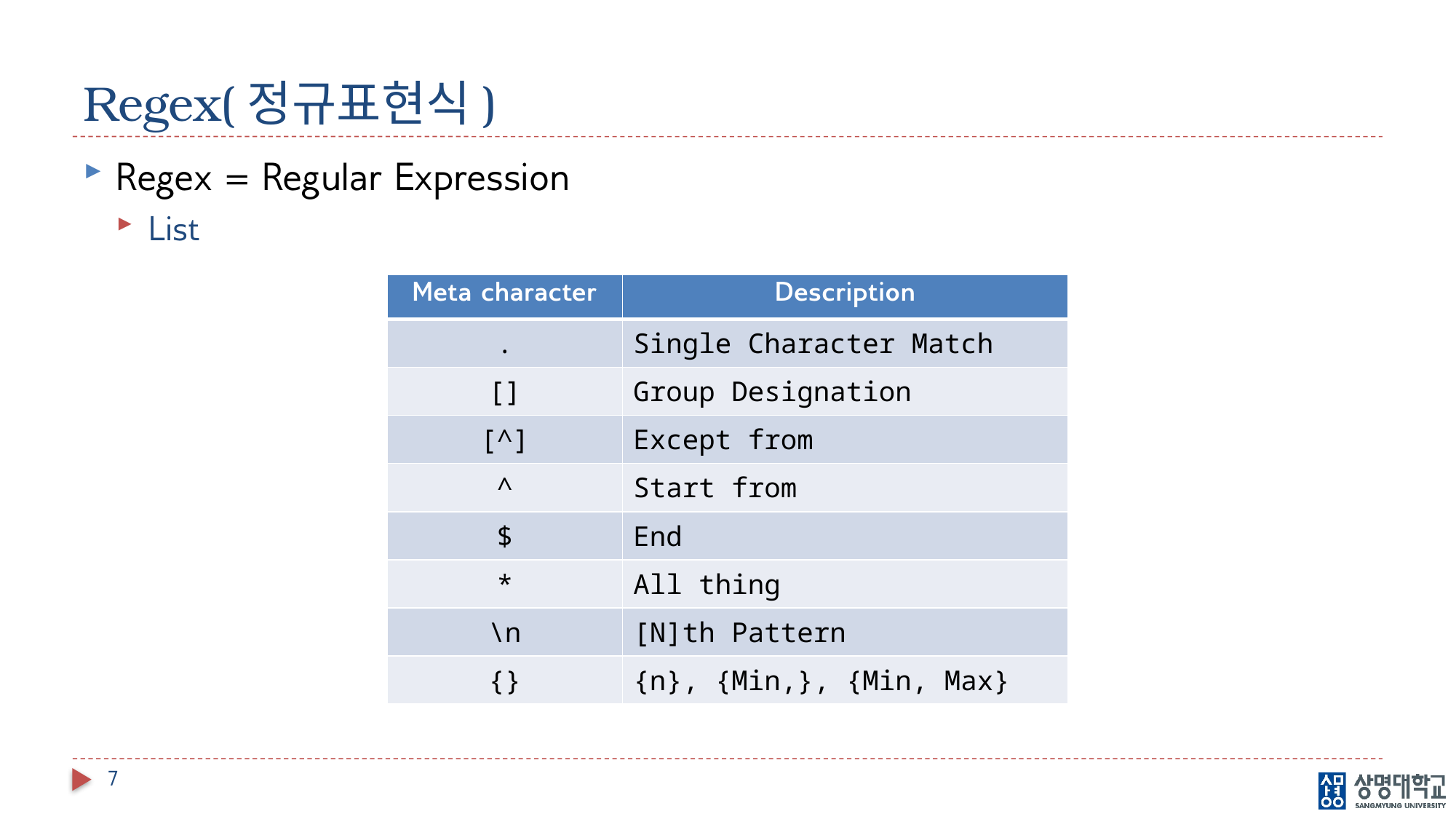

# Regex(정규표현식)

Regex = Regular Expression
List

| Meta character | Description |
| --- | --- |
| . | Single Character Match |
| [] | Group Designation |
| [^] | Except from |
| ^ | Start from |
| $ | End |
| \* | All thing |
| \n | [N]th Pattern |
| {} | {n}, {Min,}, {Min, Max} |
7